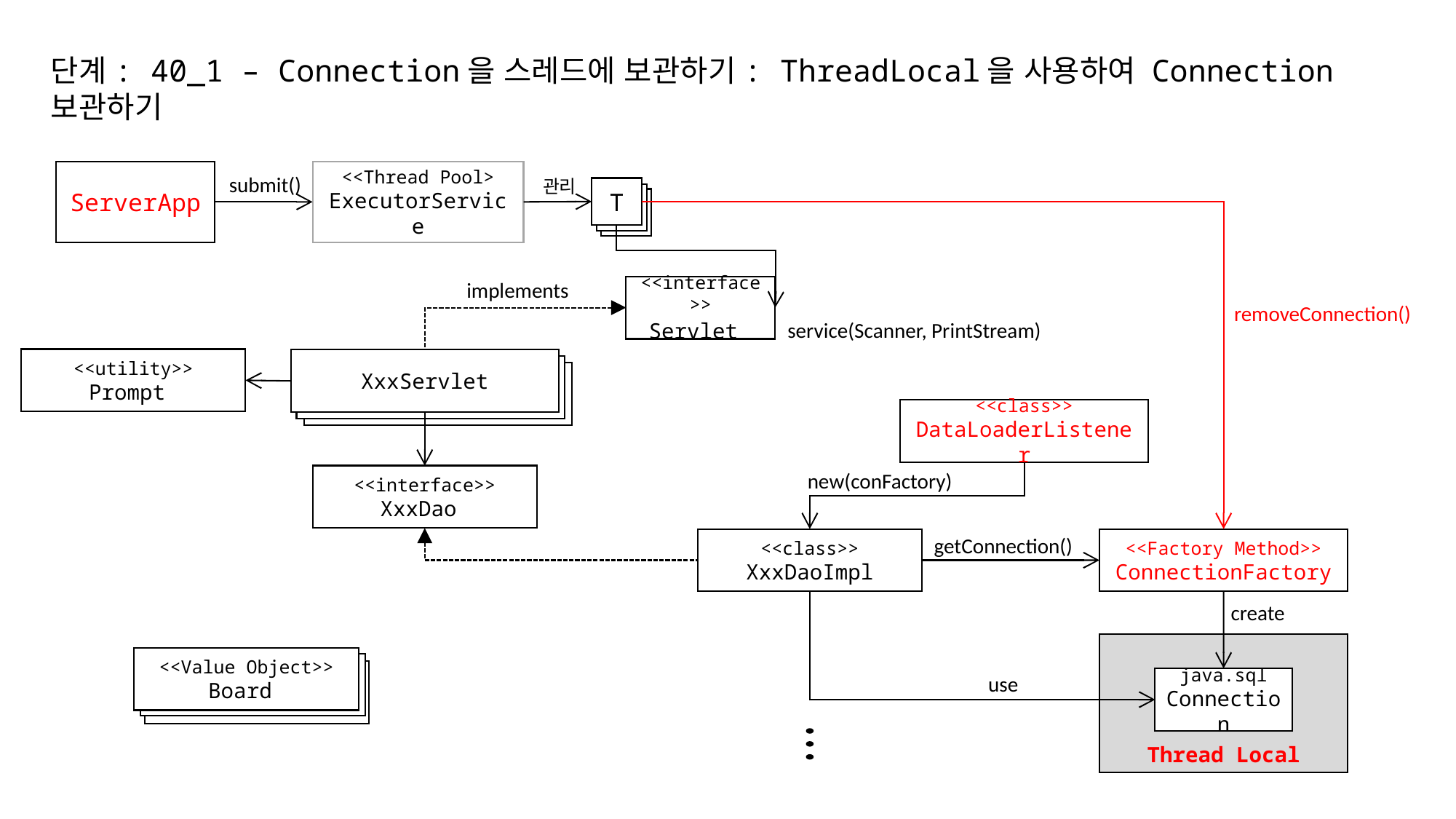

단계: 40_1 – Connection을 스레드에 보관하기: ThreadLocal을 사용하여 Connection 보관하기
ServerApp
<<Thread Pool>
ExecutorService
submit()
관리
T
T
T
implements
<<interface>>
Servlet
removeConnection()
service(Scanner, PrintStream)
<<utility>>
Prompt
XxxServlet
PhotoBoardListServlet
PhotoBoardListServlet
<<class>>
DataLoaderListener
new(conFactory)
<<interface>>
XxxDao
getConnection()
<<class>>
XxxDaoImpl
<<Factory Method>>
ConnectionFactory
create
Thread Local
<<Value Object>>
Board
<<Value Object>>
PhotoFile
<<Value Object>>
PhotoFile
use
java.sql
Connection